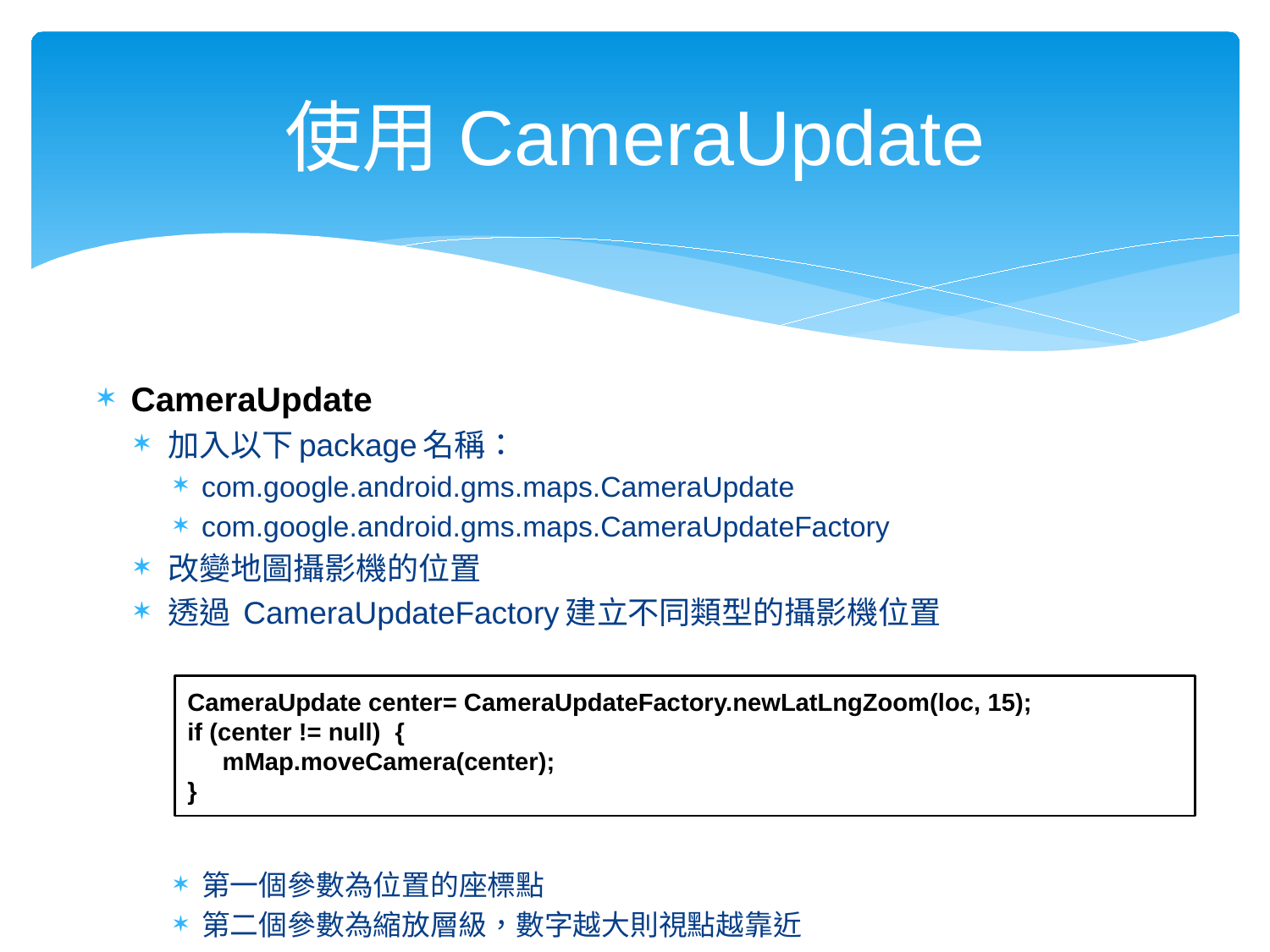

# 使用CameraUpdate
CameraUpdate
加入以下package名稱：
com.google.android.gms.maps.CameraUpdate
com.google.android.gms.maps.CameraUpdateFactory
改變地圖攝影機的位置
透過 CameraUpdateFactory建立不同類型的攝影機位置

第一個參數為位置的座標點
第二個參數為縮放層級，數字越大則視點越靠近

CameraUpdate center= CameraUpdateFactory.newLatLngZoom(loc, 15);
if (center != null)  {
     mMap.moveCamera(center);
}